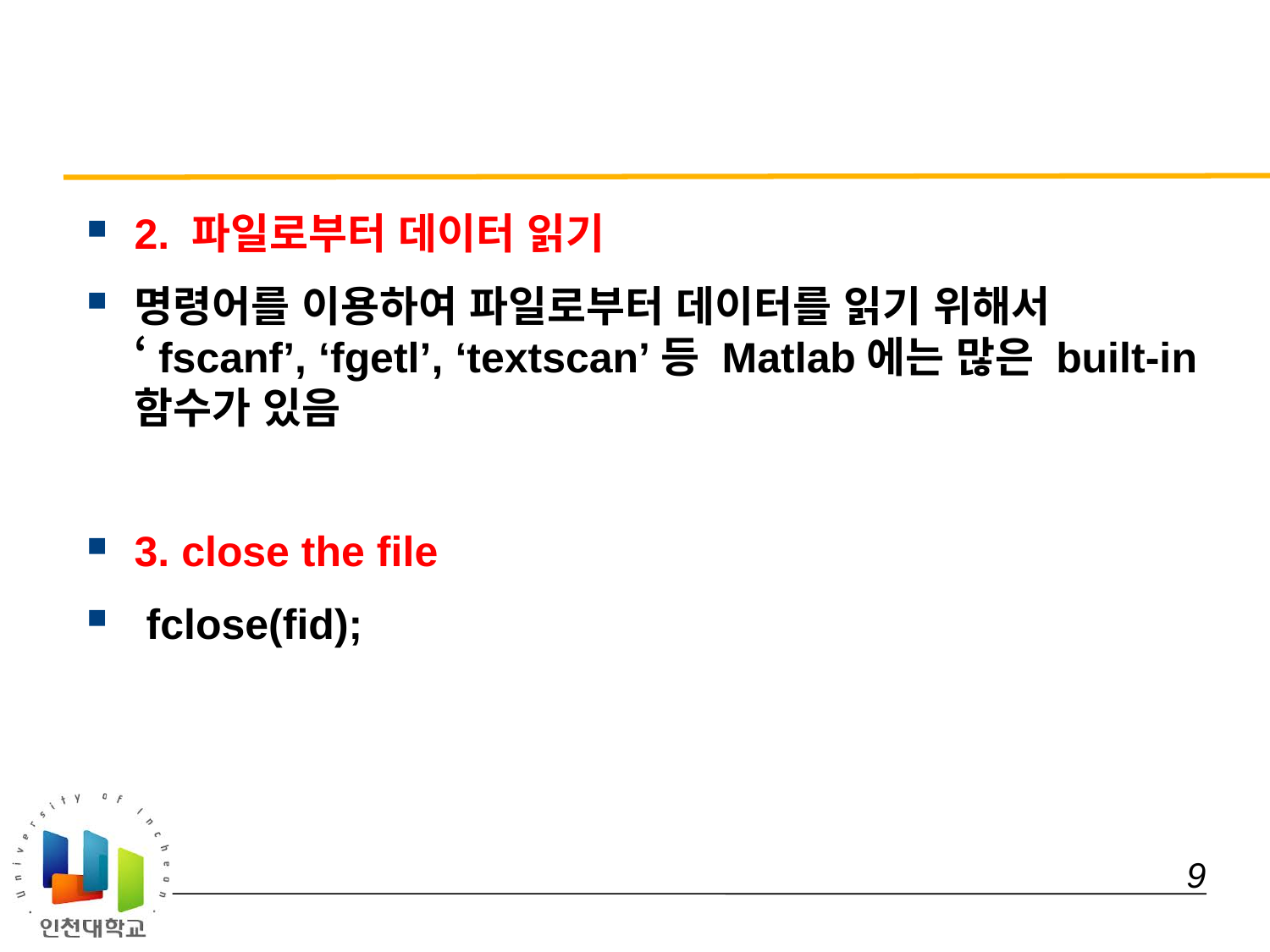

#
2. 파일로부터 데이터 읽기
명령어를 이용하여 파일로부터 데이터를 읽기 위해서 ‘fscanf’, ‘fgetl’, ‘textscan’등 Matlab에는 많은 built-in 함수가 있음

3. close the file
 fclose(fid);
 9